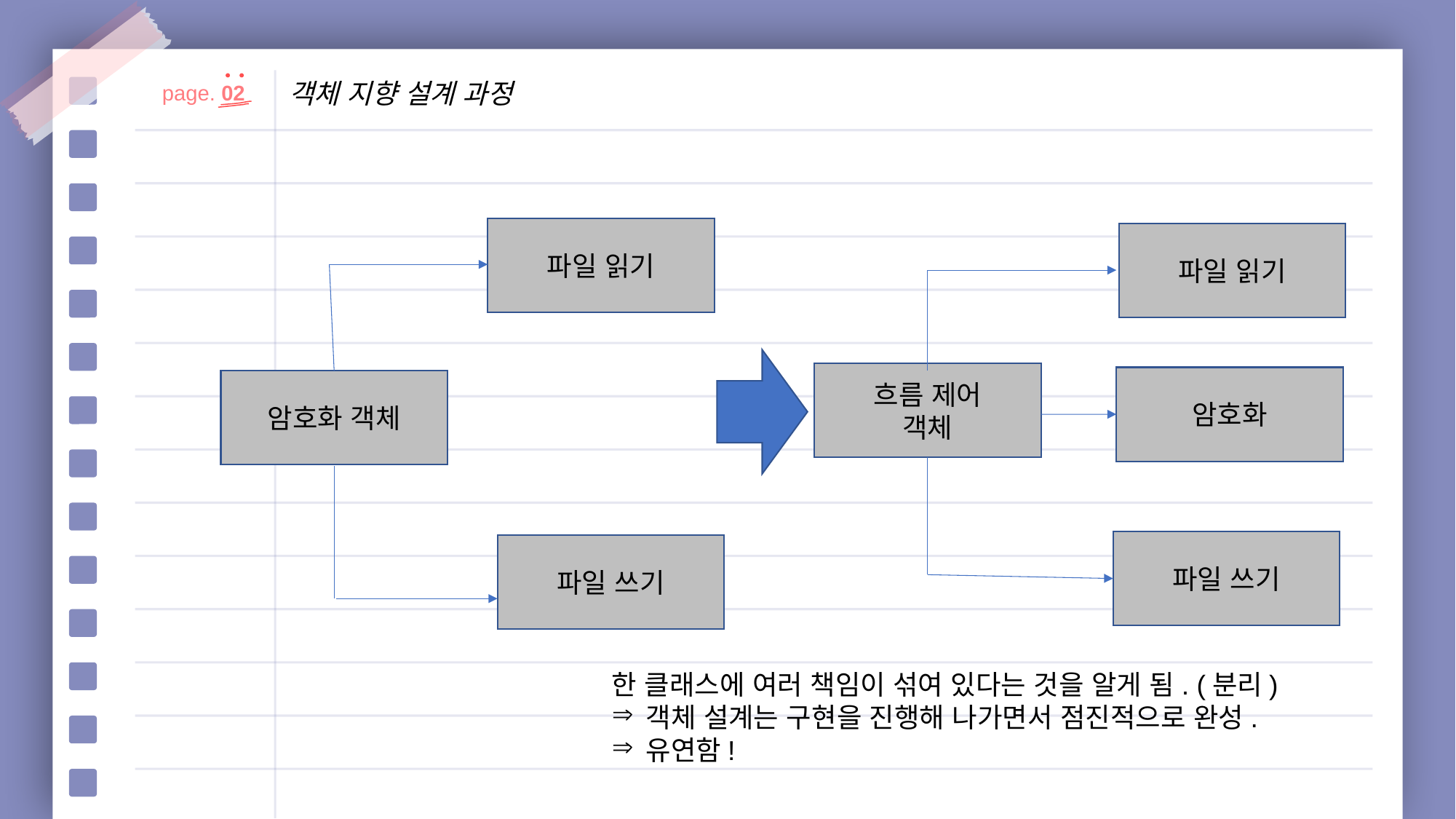

객체 지향 설계 과정

page. 02
파일 읽기
파일 읽기

흐름 제어
객체
암호화
암호화 객체
파일 쓰기
파일 쓰기
한 클래스에 여러 책임이 섞여 있다는 것을 알게 됨. (분리)
객체 설계는 구현을 진행해 나가면서 점진적으로 완성.
유연함!